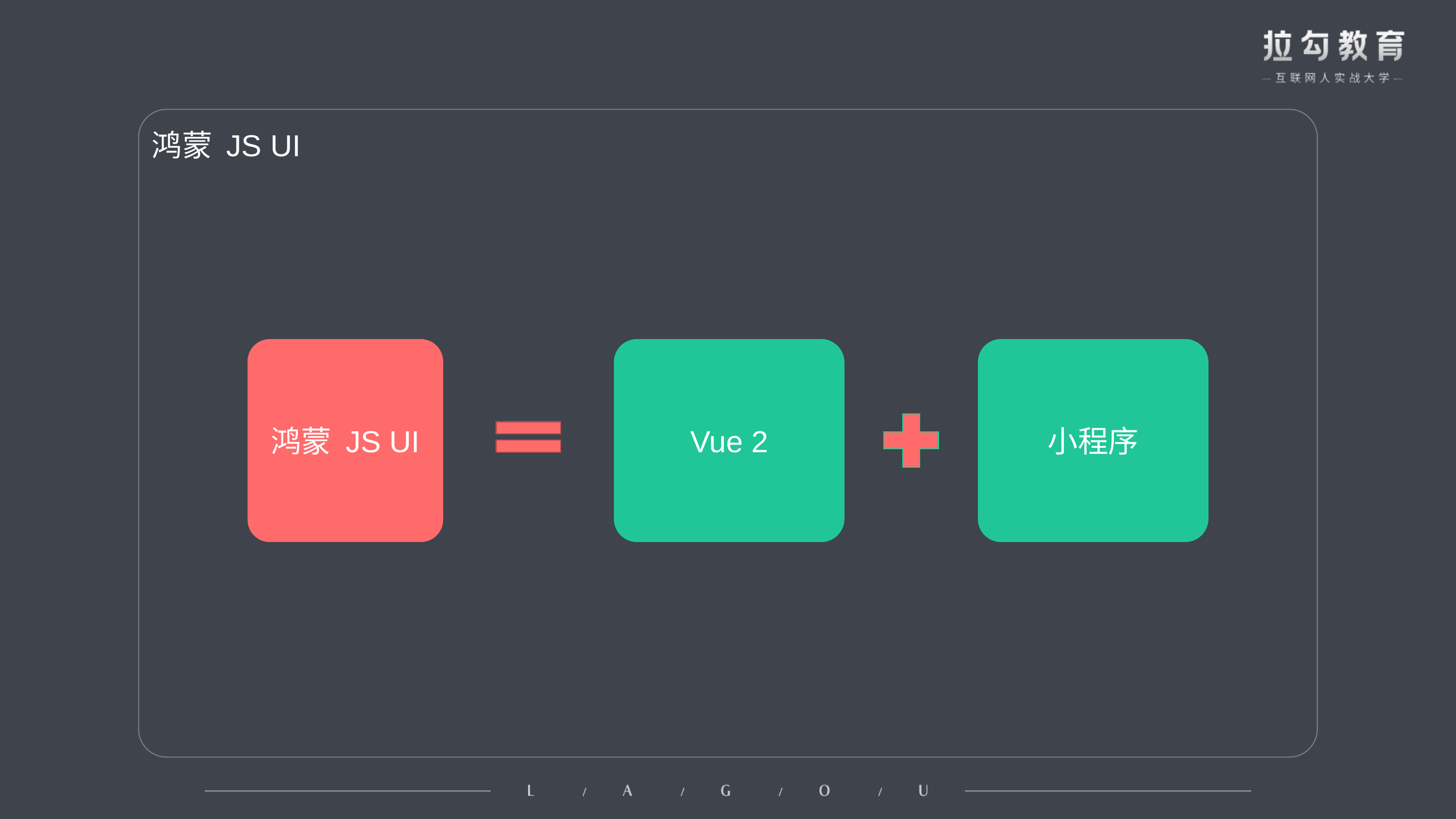

鸿蒙 JS UI
小程序
鸿蒙 JS UI
Vue 2